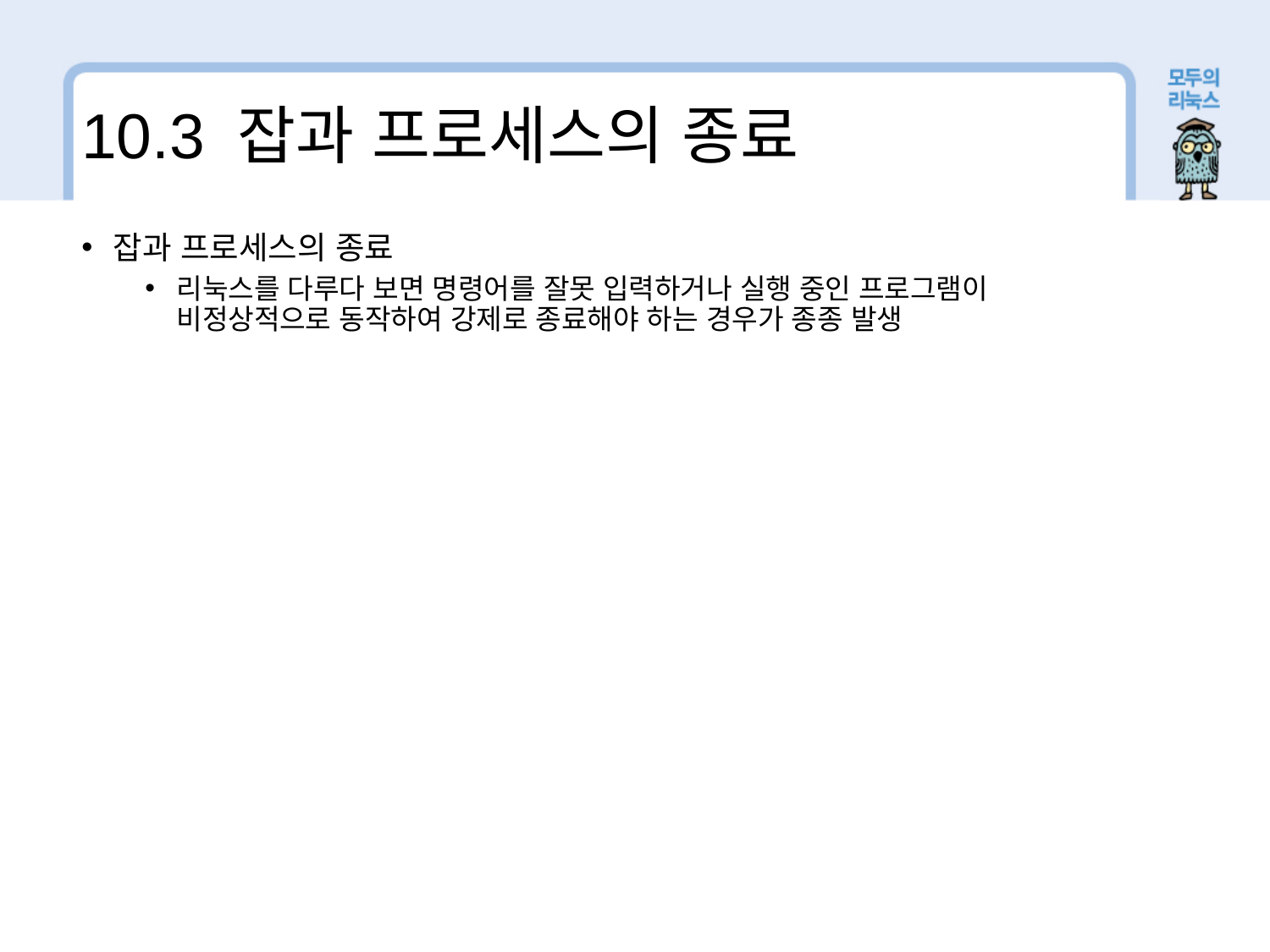

10.3 잡과 프로세스의 종료
잡과 프로세스의 종료
리눅스를 다루다 보면 명령어를 잘못 입력하거나 실행 중인 프로그램이 비정상적으로 동작하여 강제로 종료해야 하는 경우가 종종 발생